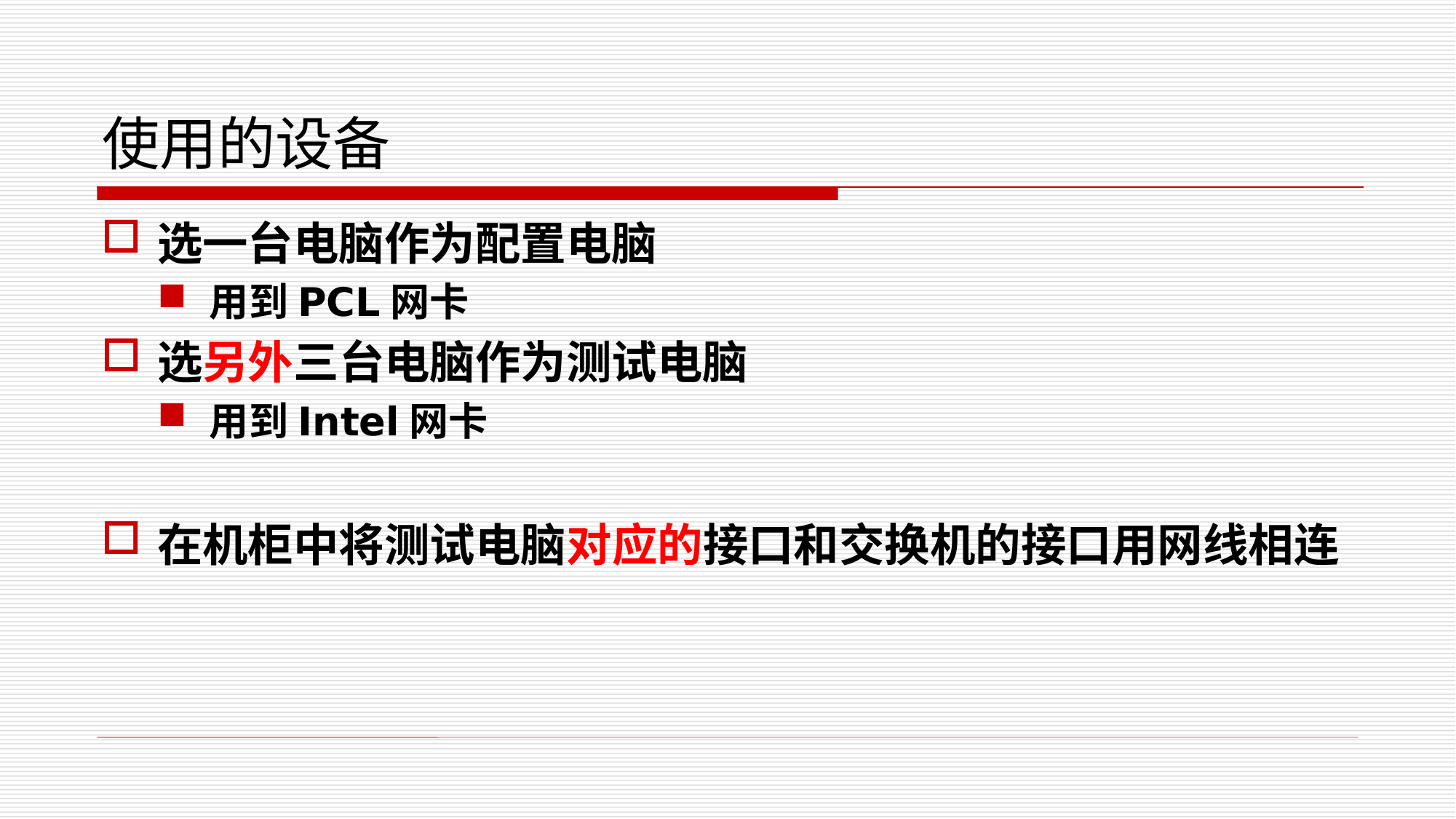

# 使用的设备
选一台电脑作为配置电脑
用到PCL网卡
选另外三台电脑作为测试电脑
用到Intel网卡

在机柜中将测试电脑对应的接口和交换机的接口用网线相连